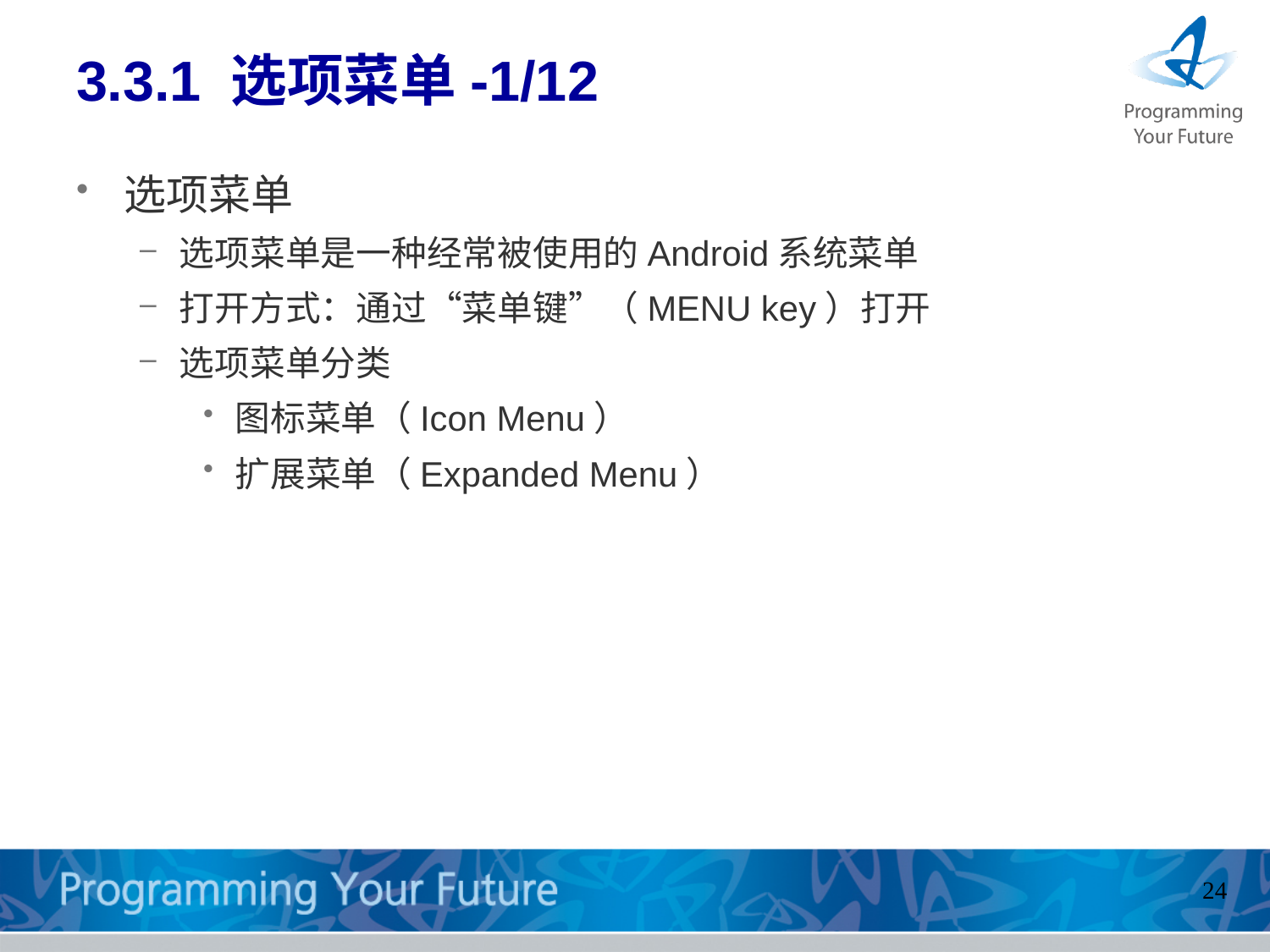

# 3.3.1 选项菜单-1/12
选项菜单
选项菜单是一种经常被使用的Android系统菜单
打开方式：通过“菜单键”（MENU key）打开
选项菜单分类
图标菜单（Icon Menu）
扩展菜单（Expanded Menu）